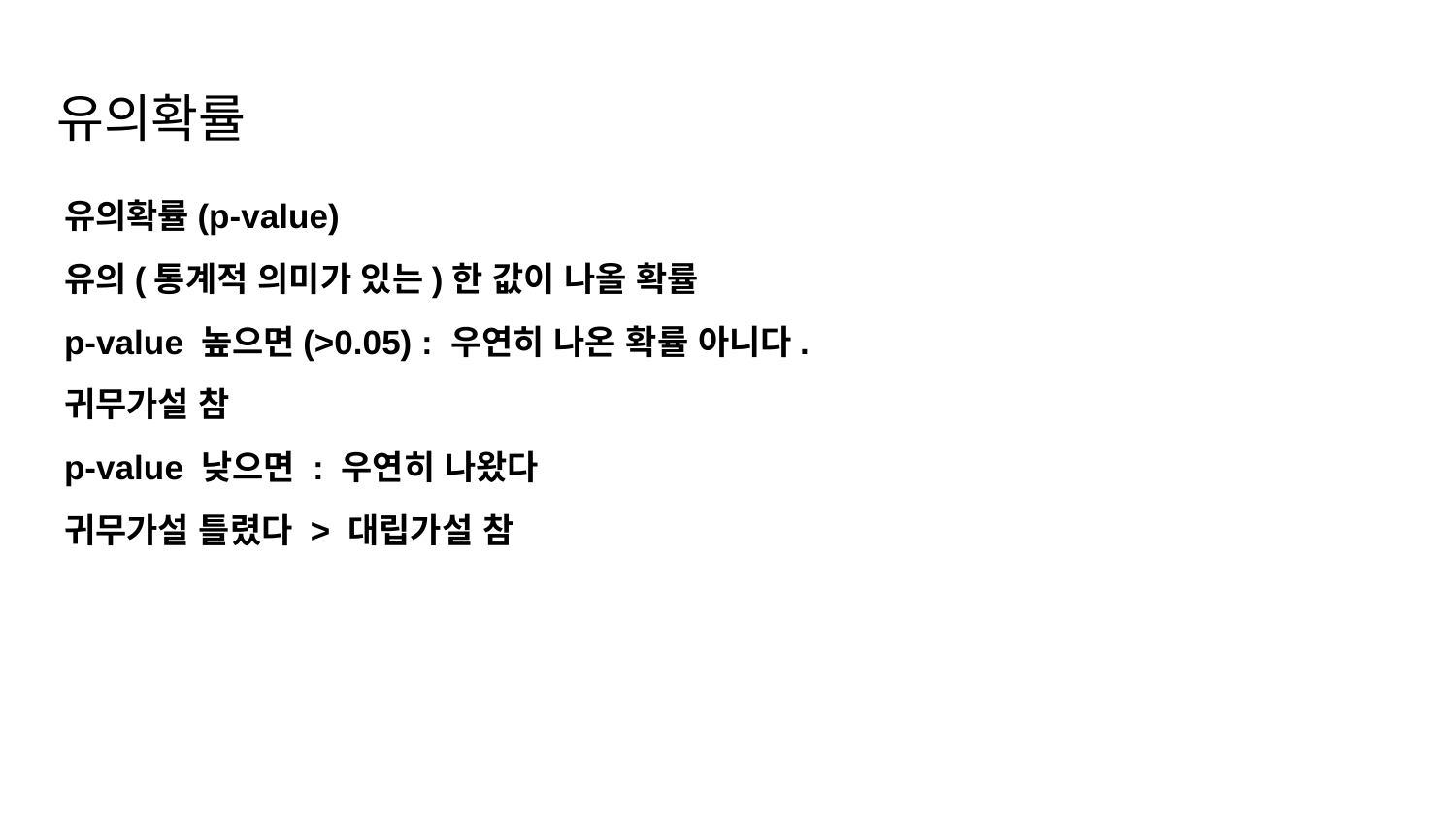

# 유의확률
유의확률(p-value)
유의(통계적 의미가 있는)한 값이 나올 확률
p-value 높으면(>0.05) : 우연히 나온 확률 아니다.
귀무가설 참
p-value 낮으면 : 우연히 나왔다
귀무가설 틀렸다 > 대립가설 참